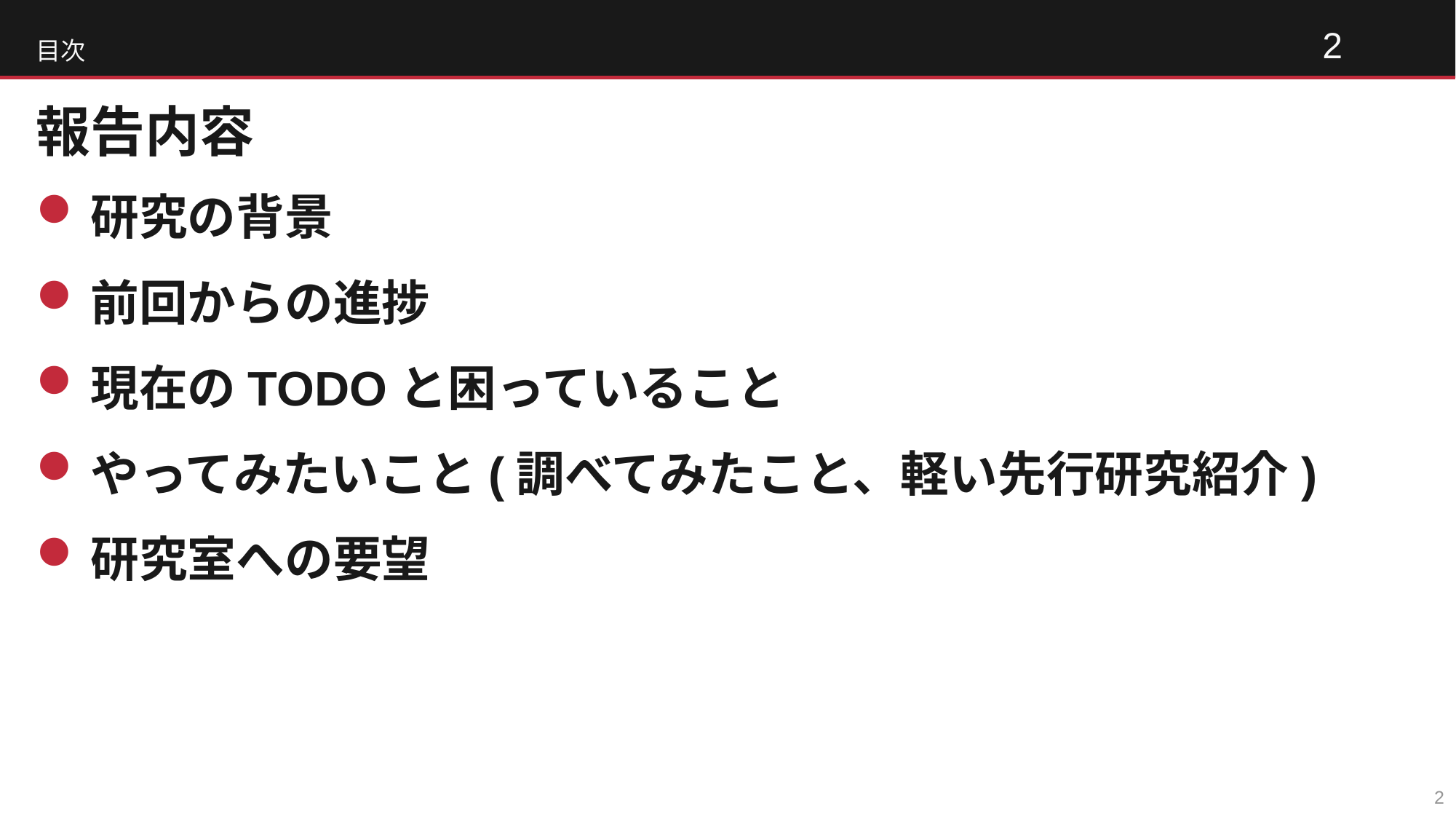

目次
# 報告内容
研究の背景
前回からの進捗
現在のTODOと困っていること
やってみたいこと(調べてみたこと、軽い先行研究紹介)
研究室への要望

2